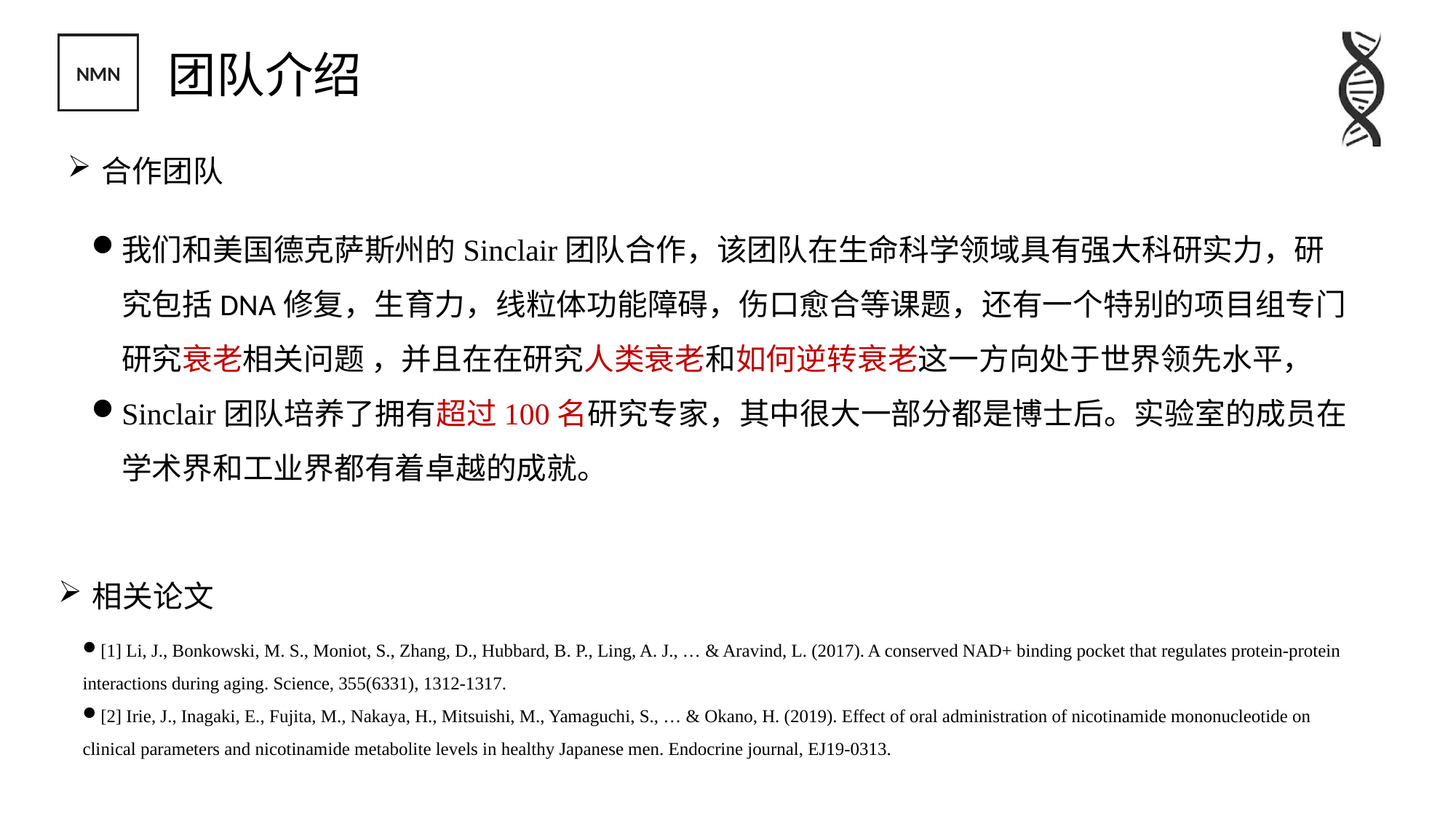

团队介绍
合作团队
我们和美国德克萨斯州的Sinclair团队合作，该团队在生命科学领域具有强大科研实力，研究包括DNA修复，生育力，线粒体功能障碍，伤口愈合等课题，还有一个特别的项目组专门研究衰老相关问题 ，并且在在研究人类衰老和如何逆转衰老这一方向处于世界领先水平，
Sinclair团队培养了拥有超过100名研究专家，其中很大一部分都是博士后。实验室的成员在学术界和工业界都有着卓越的成就。
相关论文
[1] Li, J., Bonkowski, M. S., Moniot, S., Zhang, D., Hubbard, B. P., Ling, A. J., … & Aravind, L. (2017). A conserved NAD+ binding pocket that regulates protein-protein interactions during aging. Science, 355(6331), 1312-1317.
[2] Irie, J., Inagaki, E., Fujita, M., Nakaya, H., Mitsuishi, M., Yamaguchi, S., … & Okano, H. (2019). Effect of oral administration of nicotinamide mononucleotide on clinical parameters and nicotinamide metabolite levels in healthy Japanese men. Endocrine journal, EJ19-0313.